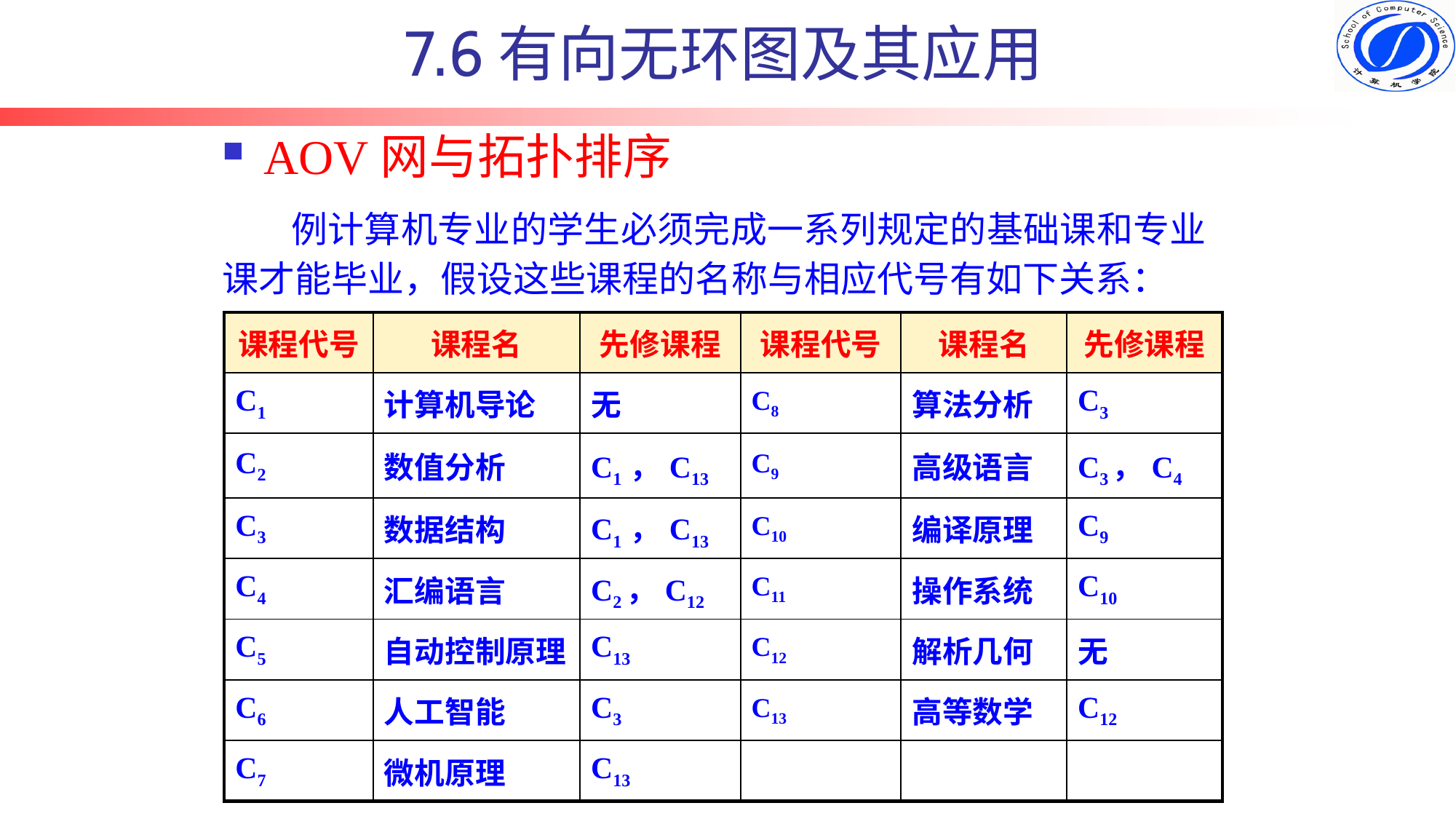

7.6有向无环图及其应用
AOV网与拓扑排序
      例计算机专业的学生必须完成一系列规定的基础课和专业课才能毕业，假设这些课程的名称与相应代号有如下关系：
| 课程代号 | 课程名 | 先修课程 | 课程代号 | 课程名 | 先修课程 |
| --- | --- | --- | --- | --- | --- |
| C1 | 计算机导论 | 无 | C8 | 算法分析 | C3 |
| C2 | 数值分析 | C1 ，C13 | C9 | 高级语言 | C3，C4 |
| C3 | 数据结构 | C1 ，C13 | C10 | 编译原理 | C9 |
| C4 | 汇编语言 | C2，C12 | C11 | 操作系统 | C10 |
| C5 | 自动控制原理 | C13 | C12 | 解析几何 | 无 |
| C6 | 人工智能 | C3 | C13 | 高等数学 | C12 |
| C7 | 微机原理 | C13 |  |  |  |